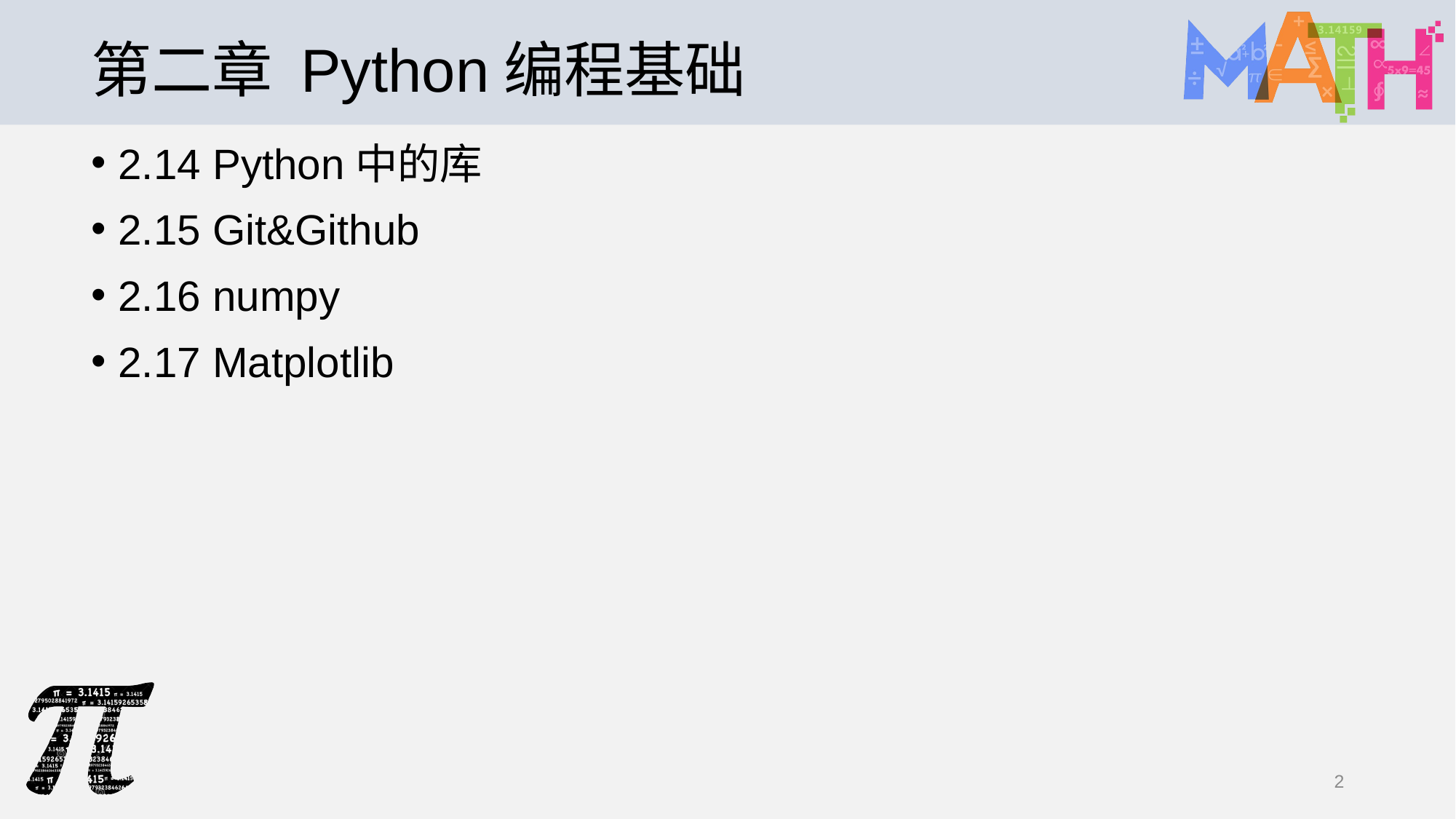

# 第二章 Python编程基础
2.14 Python中的库
2.15 Git&Github
2.16 numpy
2.17 Matplotlib
2